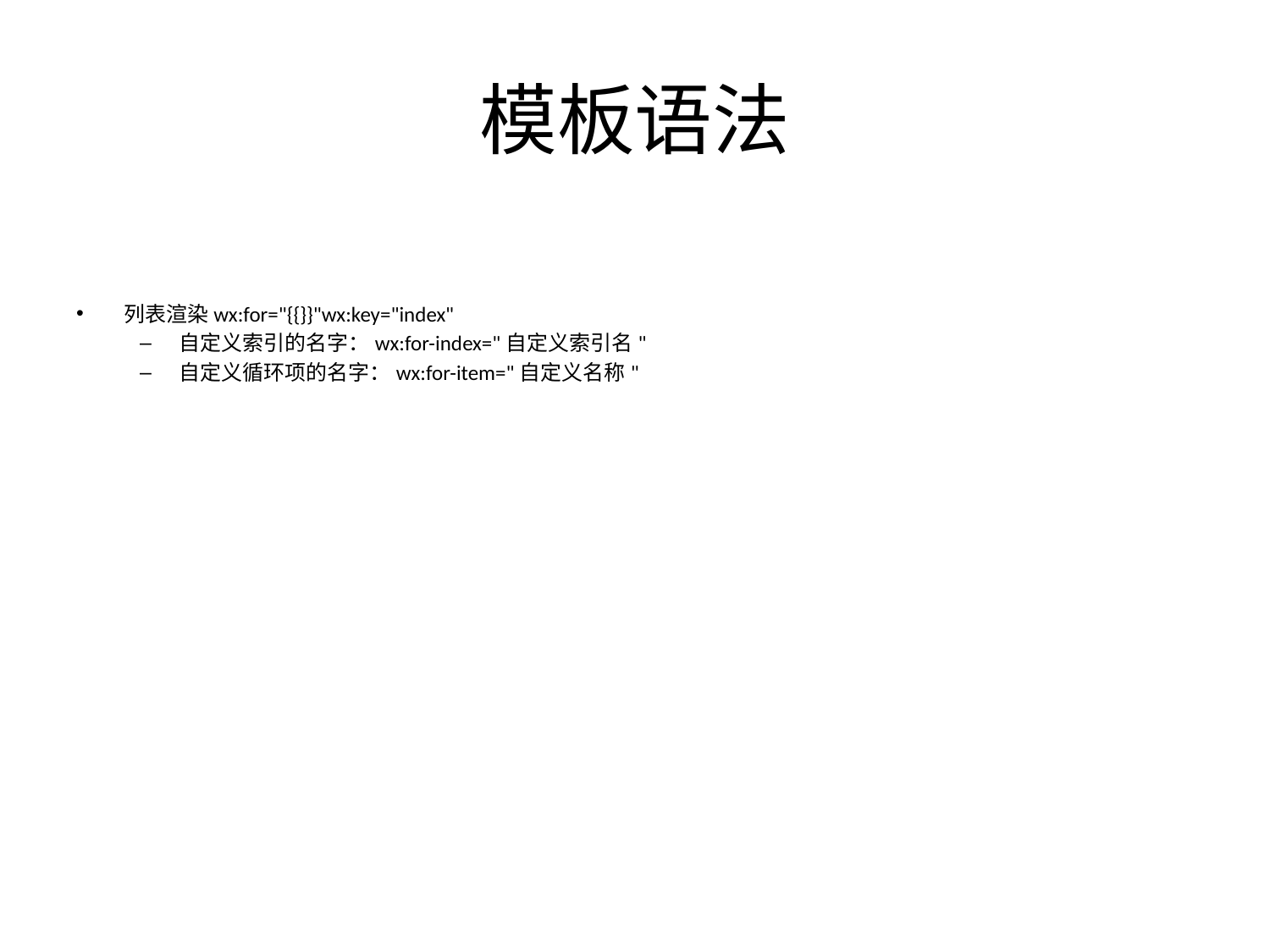

# 模板语法

列表渲染wx:for="{{}}"wx:key="index"
自定义索引的名字：wx:for-index="自定义索引名"
自定义循环项的名字：wx:for-item="自定义名称"